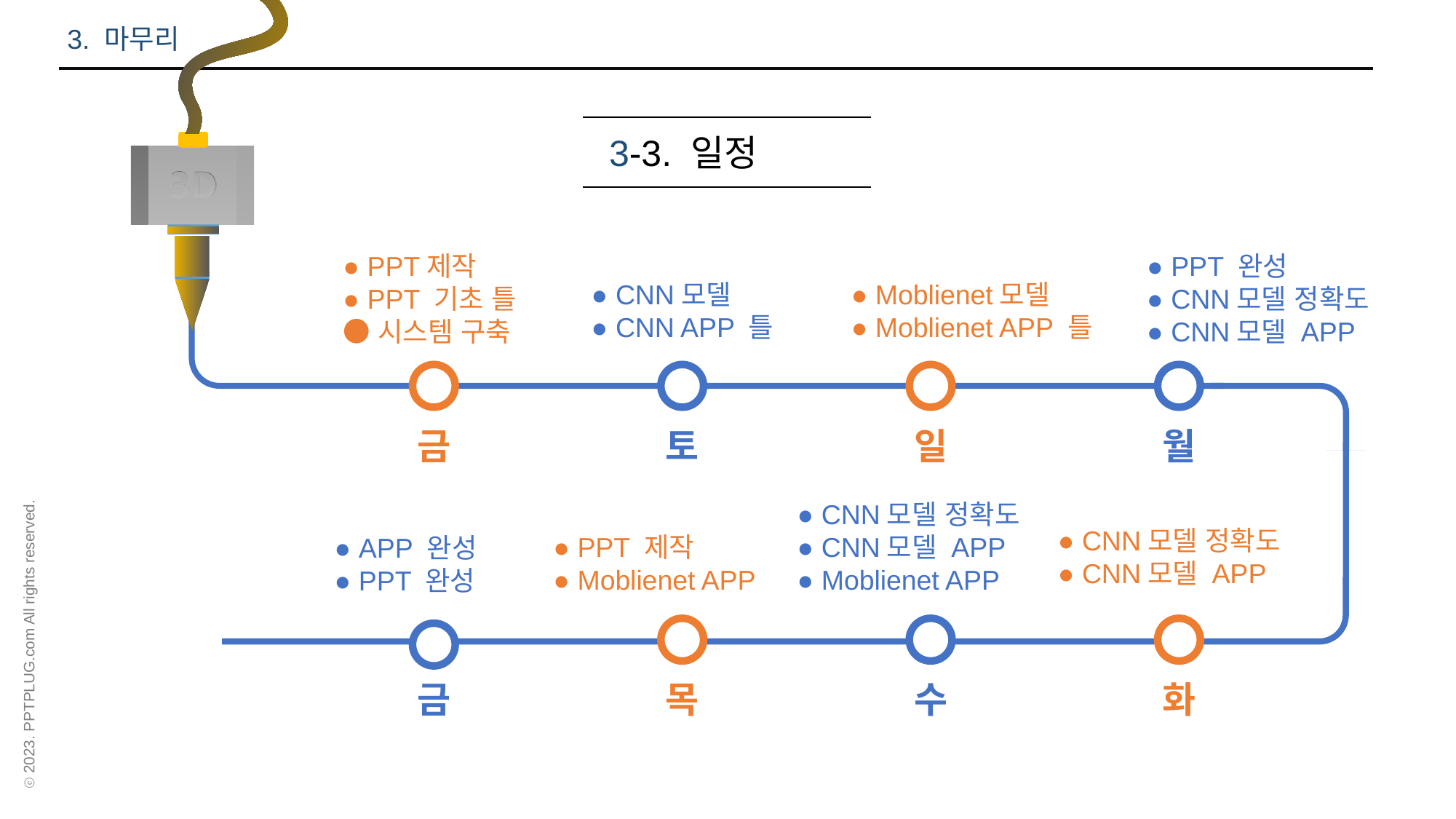

3. 마무리
3-3. 일정
● PPT제작
● PPT 기초 틀
● 시스템 구축
● PPT 완성
● CNN모델 정확도
● CNN모델 APP
● CNN모델
● CNN APP 틀
● Moblienet모델
● Moblienet APP 틀

금
토
일
월
● CNN모델 정확도
● CNN모델 APP
● Moblienet APP
● CNN모델 정확도
● CNN모델 APP
● PPT 제작
● Moblienet APP
● APP 완성
● PPT 완성

금
목
수
화